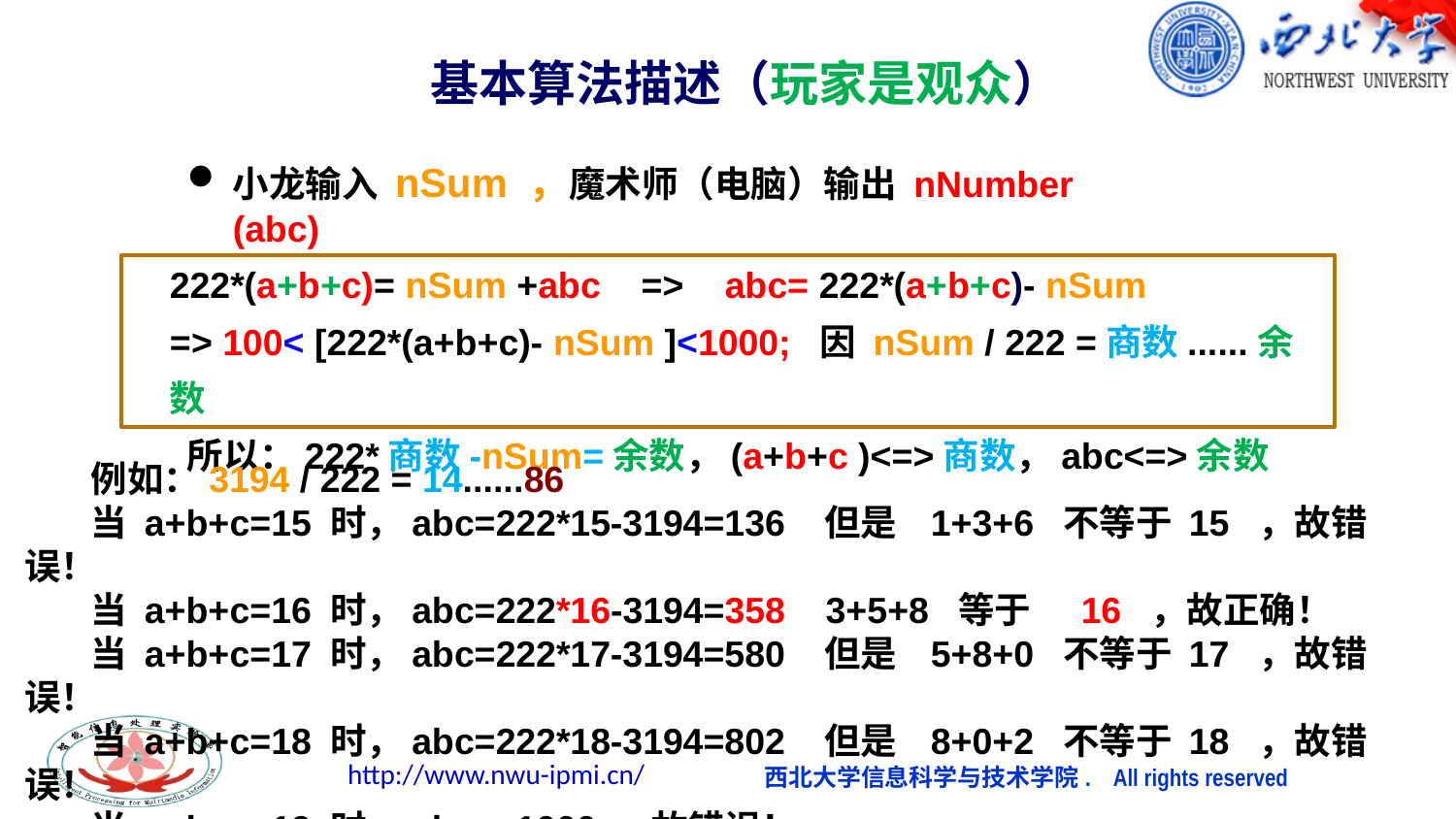

基本算法描述（玩家是观众）
小龙输入 nSum ，魔术师（电脑）输出 nNumber (abc)
222*(a+b+c)= nSum +abc    =>    abc= 222*(a+b+c)- nSum
=> 100< [222*(a+b+c)- nSum ]<1000;  因 nSum / 222 =商数......余数
 所以：222*商数-nSum=余数，(a+b+c )<=>商数，abc<=>余数

       例如：3194 / 222 = 14......86
       当 a+b+c=15 时，abc=222*15-3194=136   但是   1+3+6  不等于 15  ，故错误！
       当 a+b+c=16 时，abc=222*16-3194=358    3+5+8  等于     16  ，故正确！
       当 a+b+c=17 时，abc=222*17-3194=580   但是   5+8+0  不等于 17  ，故错误！
       当 a+b+c=18 时，abc=222*18-3194=802   但是   8+0+2  不等于 18  ，故错误！
       当 a+b+c=19 时，abc > 1000 ，故错误！